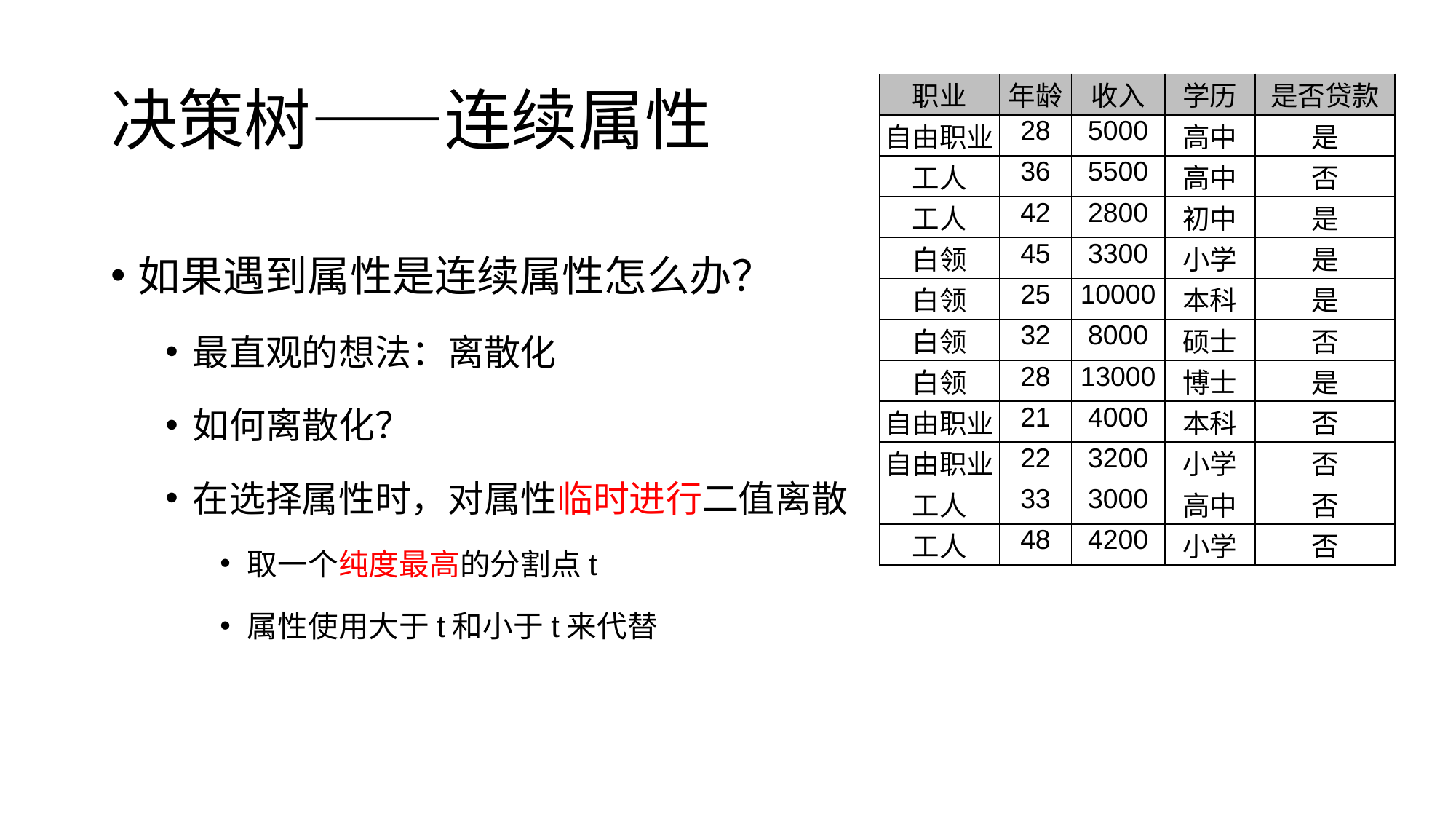

# 决策树——连续属性
| 职业 | 年龄 | 收入 | 学历 | 是否贷款 |
| --- | --- | --- | --- | --- |
| 自由职业 | 28 | 5000 | 高中 | 是 |
| 工人 | 36 | 5500 | 高中 | 否 |
| 工人 | 42 | 2800 | 初中 | 是 |
| 白领 | 45 | 3300 | 小学 | 是 |
| 白领 | 25 | 10000 | 本科 | 是 |
| 白领 | 32 | 8000 | 硕士 | 否 |
| 白领 | 28 | 13000 | 博士 | 是 |
| 自由职业 | 21 | 4000 | 本科 | 否 |
| 自由职业 | 22 | 3200 | 小学 | 否 |
| 工人 | 33 | 3000 | 高中 | 否 |
| 工人 | 48 | 4200 | 小学 | 否 |
如果遇到属性是连续属性怎么办？
最直观的想法：离散化
如何离散化？
在选择属性时，对属性临时进行二值离散
取一个纯度最高的分割点t
属性使用大于t和小于t来代替